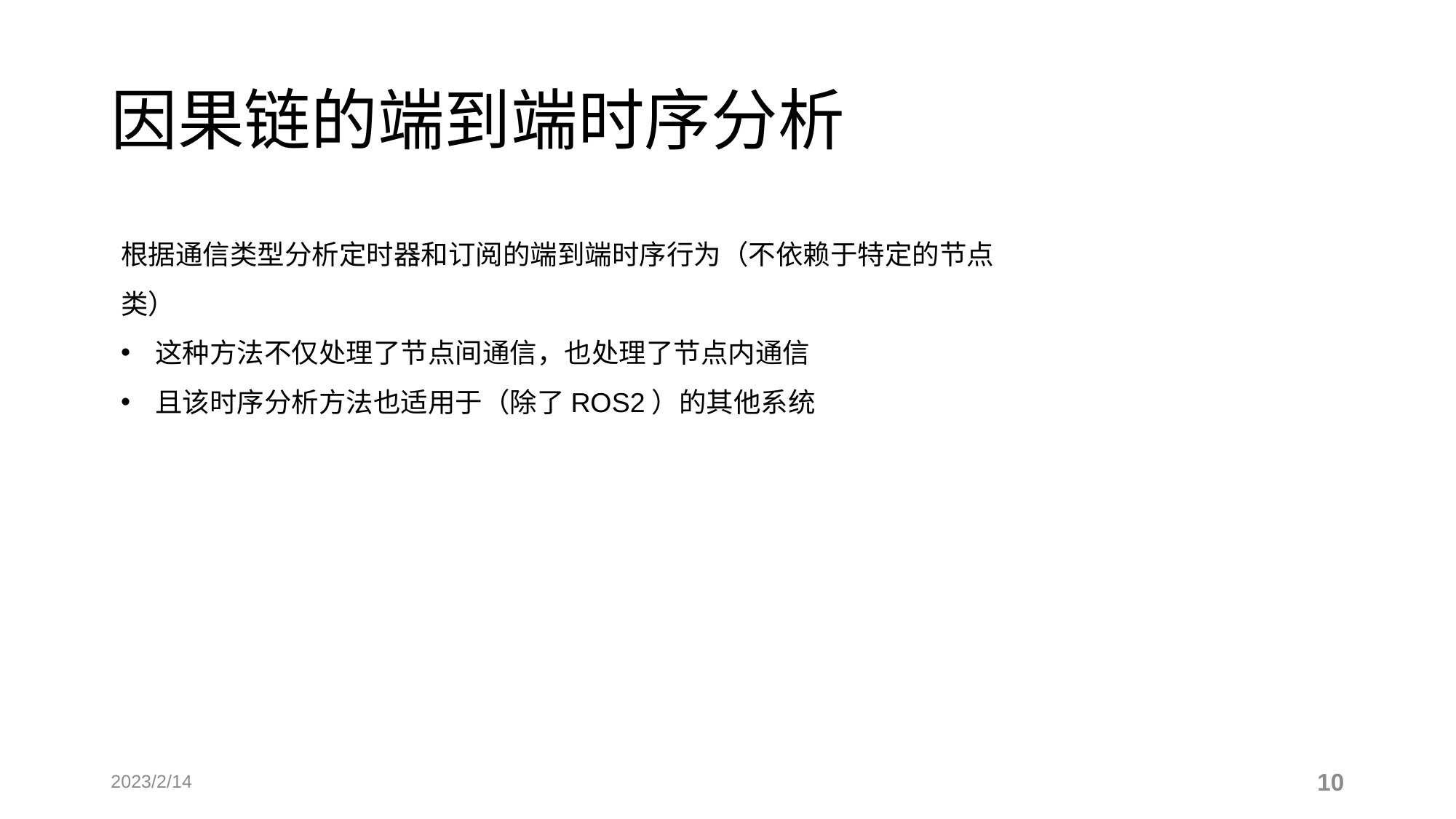

# 因果链的端到端时序分析
根据通信类型分析定时器和订阅的端到端时序行为（不依赖于特定的节点类）
这种方法不仅处理了节点间通信，也处理了节点内通信
且该时序分析方法也适用于（除了ROS2）的其他系统
2023/2/14
10